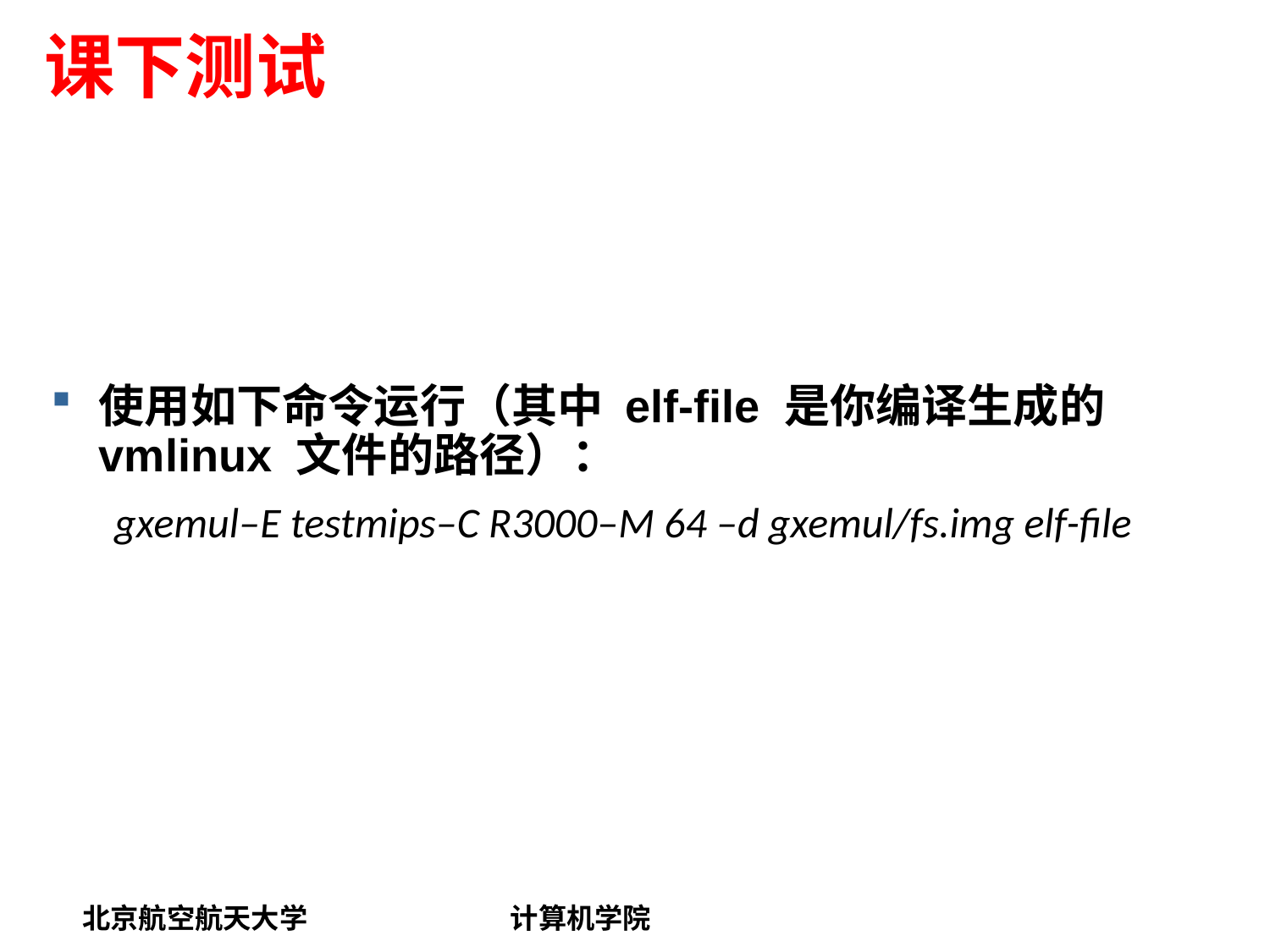

# 课下测试
使用如下命令运行（其中 elf-file 是你编译生成的 vmlinux 文件的路径）：
gxemul–E testmips–C R3000–M 64 –d gxemul/fs.img elf-file